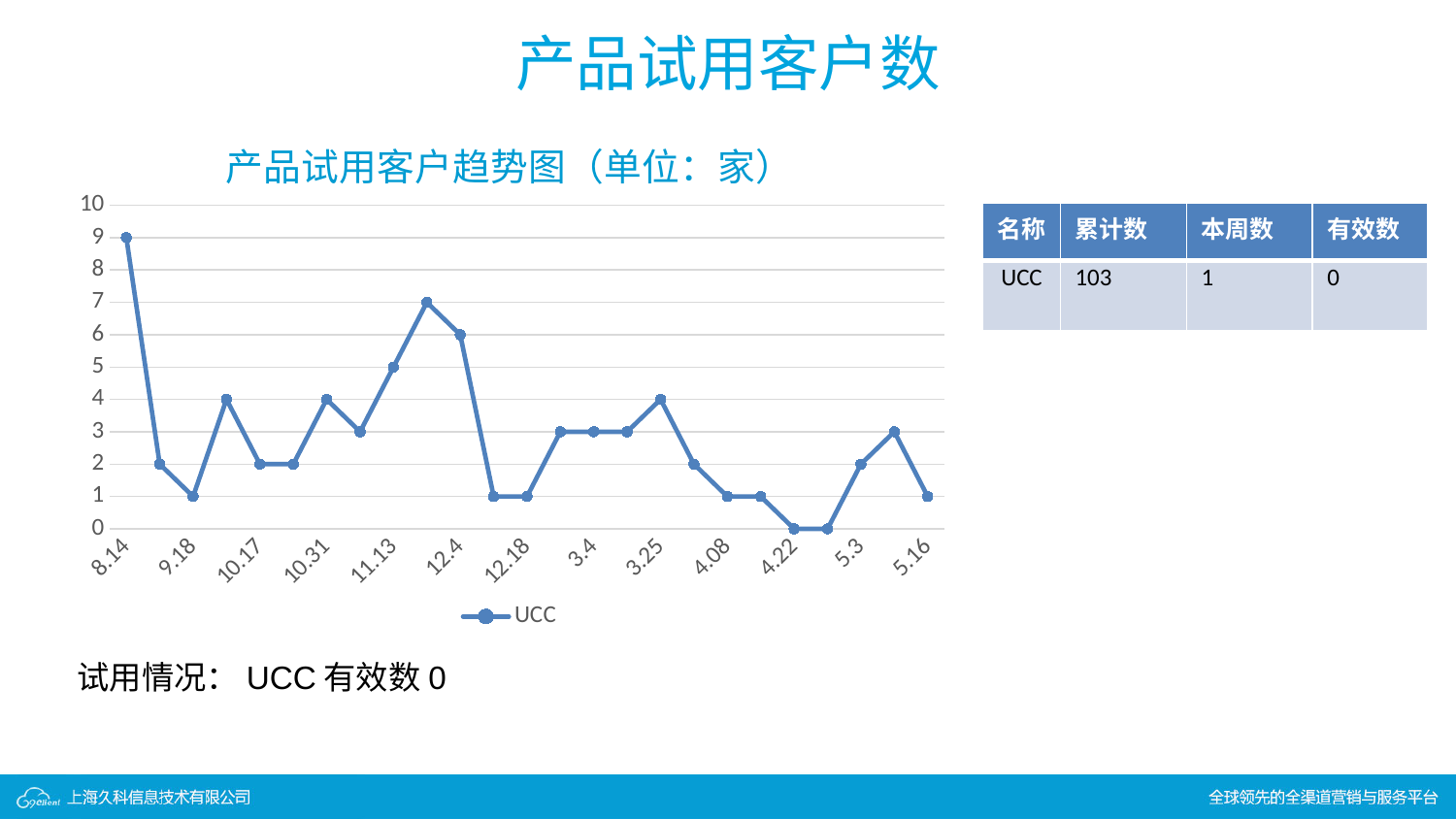

产品试用客户数

### Chart: 产品试用客户趋势图（单位：家）

| Category | UCC |
|---|---|
| 8.14 | 9.0 |
| 9.1300000000000008 | 2.0 |
| 9.18 | 1.0 |
| 9.25 | 4.0 |
| 10.17 | 2.0 |
| 10.24 | 2.0 |
| 10.31 | 4.0 |
| 11.06 | 3.0 |
| 11.13 | 5.0 |
| 11.27 | 7.0 |
| 12.4 | 6.0 |
| 12.11 | 1.0 |
| 12.18 | 1.0 |
| 2.2599999999999998 | 3.0 |
| 3.4 | 3.0 |
| 3.18 | 3.0 |
| 3.25 | 4.0 |
| 4.01 | 2.0 |
| 4.08 | 1.0 |
| 4.1500000000000004 | 1.0 |
| 4.22 | 0.0 |
| 4.29 | 0.0 |
| 5.3 | 2.0 |
| 5.9 | 3.0 |
| 5.16 | 1.0 |
| 名称 | 累计数 | 本周数 | 有效数 |
| --- | --- | --- | --- |
| UCC | 103 | 1 | 0 |
试用情况：UCC有效数0